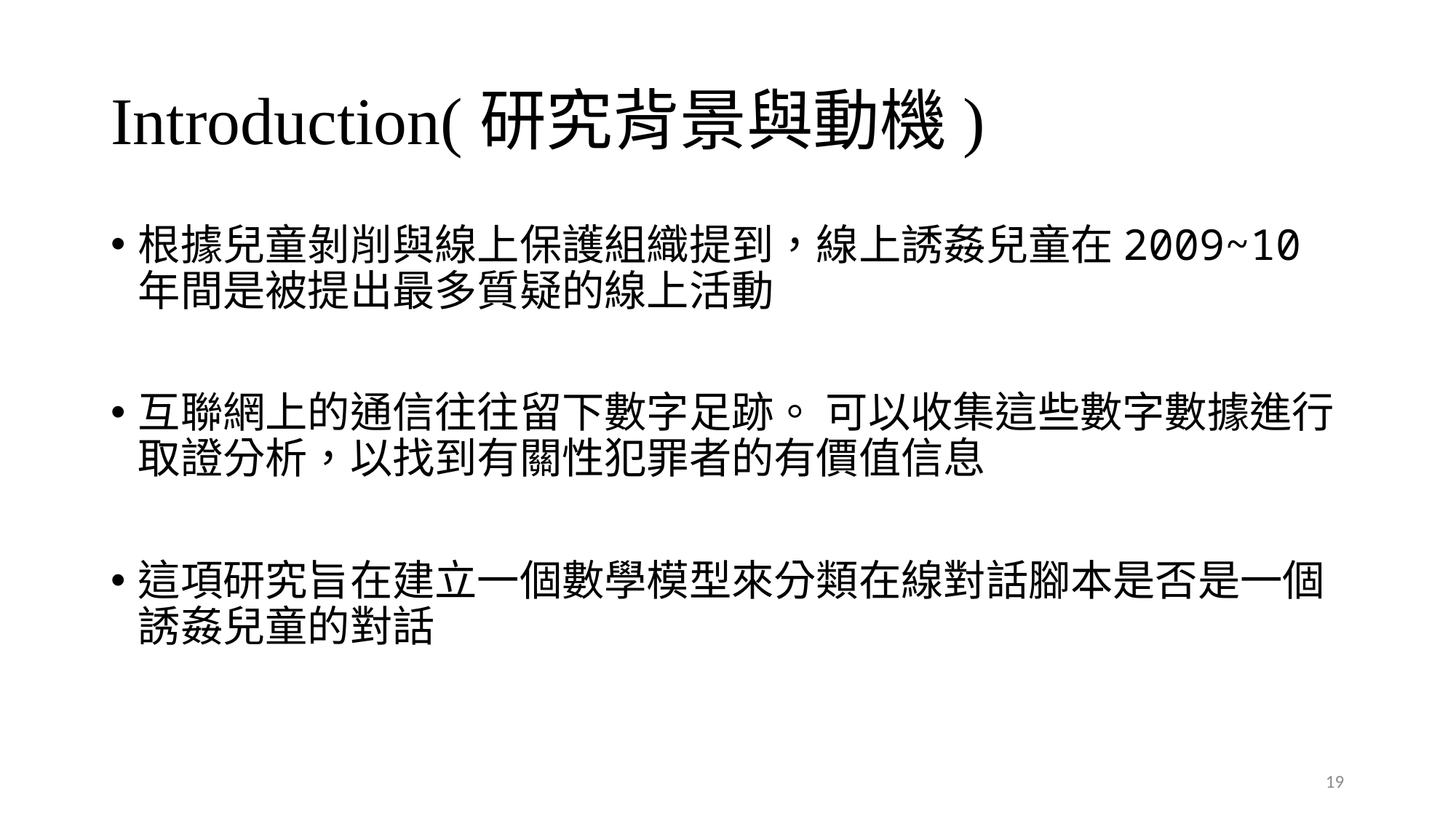

# Introduction(研究背景與動機)
根據兒童剝削與線上保護組織提到，線上誘姦兒童在2009~10年間是被提出最多質疑的線上活動

互聯網上的通信往往留下數字足跡。 可以收集這些數字數據進行取證分析，以找到有關性犯罪者的有價值信息

這項研究旨在建立一個數學模型來分類在線對話腳本是否是一個誘姦兒童的對話

19